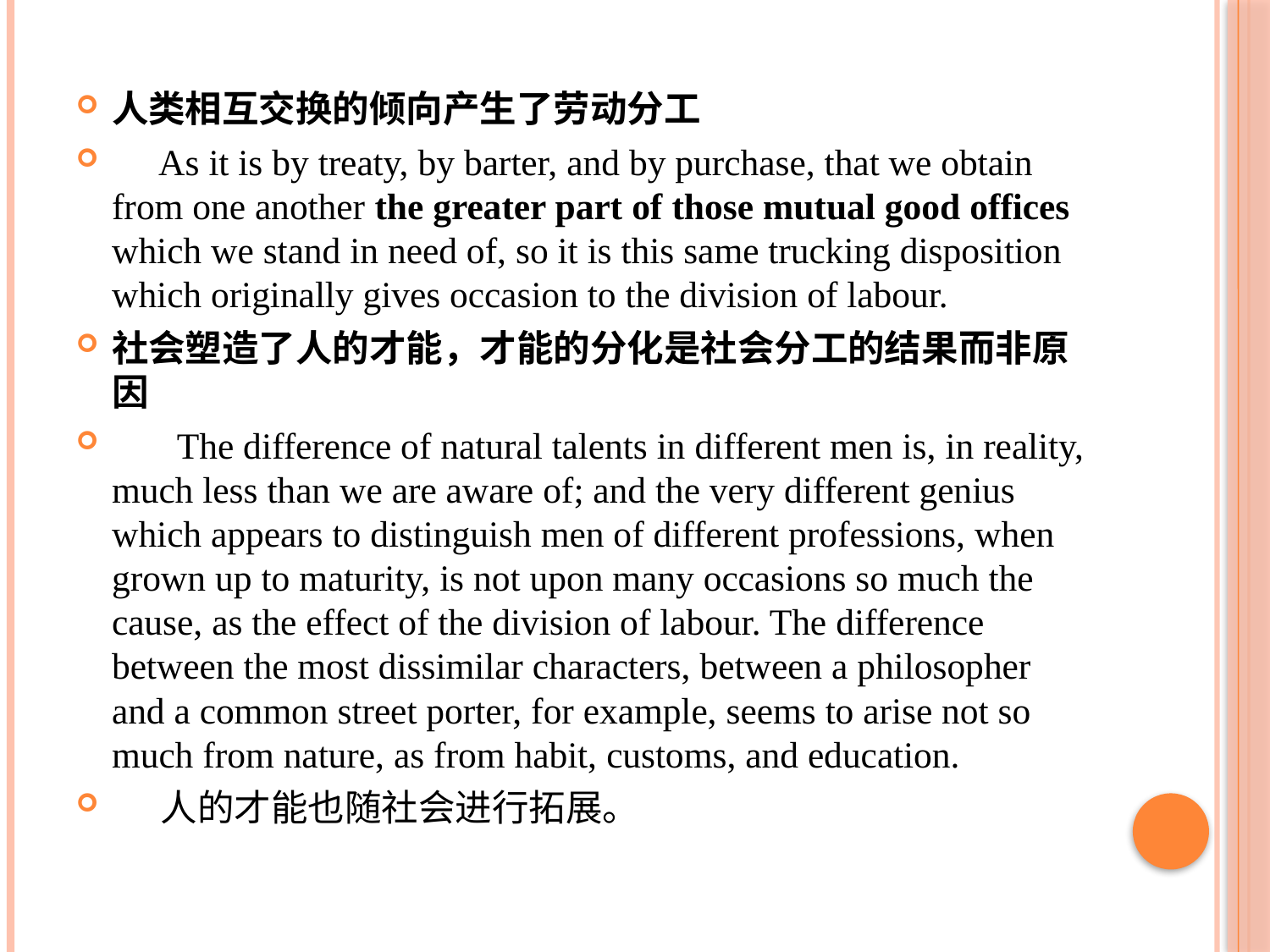

#
人类相互交换的倾向产生了劳动分工
     As it is by treaty, by barter, and by purchase, that we obtain from one another the greater part of those mutual good offices which we stand in need of, so it is this same trucking disposition which originally gives occasion to the division of labour.
社会塑造了人的才能，才能的分化是社会分工的结果而非原因
       The difference of natural talents in different men is, in reality, much less than we are aware of; and the very different genius which appears to distinguish men of different professions, when grown up to maturity, is not upon many occasions so much the cause, as the effect of the division of labour. The difference between the most dissimilar characters, between a philosopher and a common street porter, for example, seems to arise not so much from nature, as from habit, customs, and education.
     人的才能也随社会进行拓展。